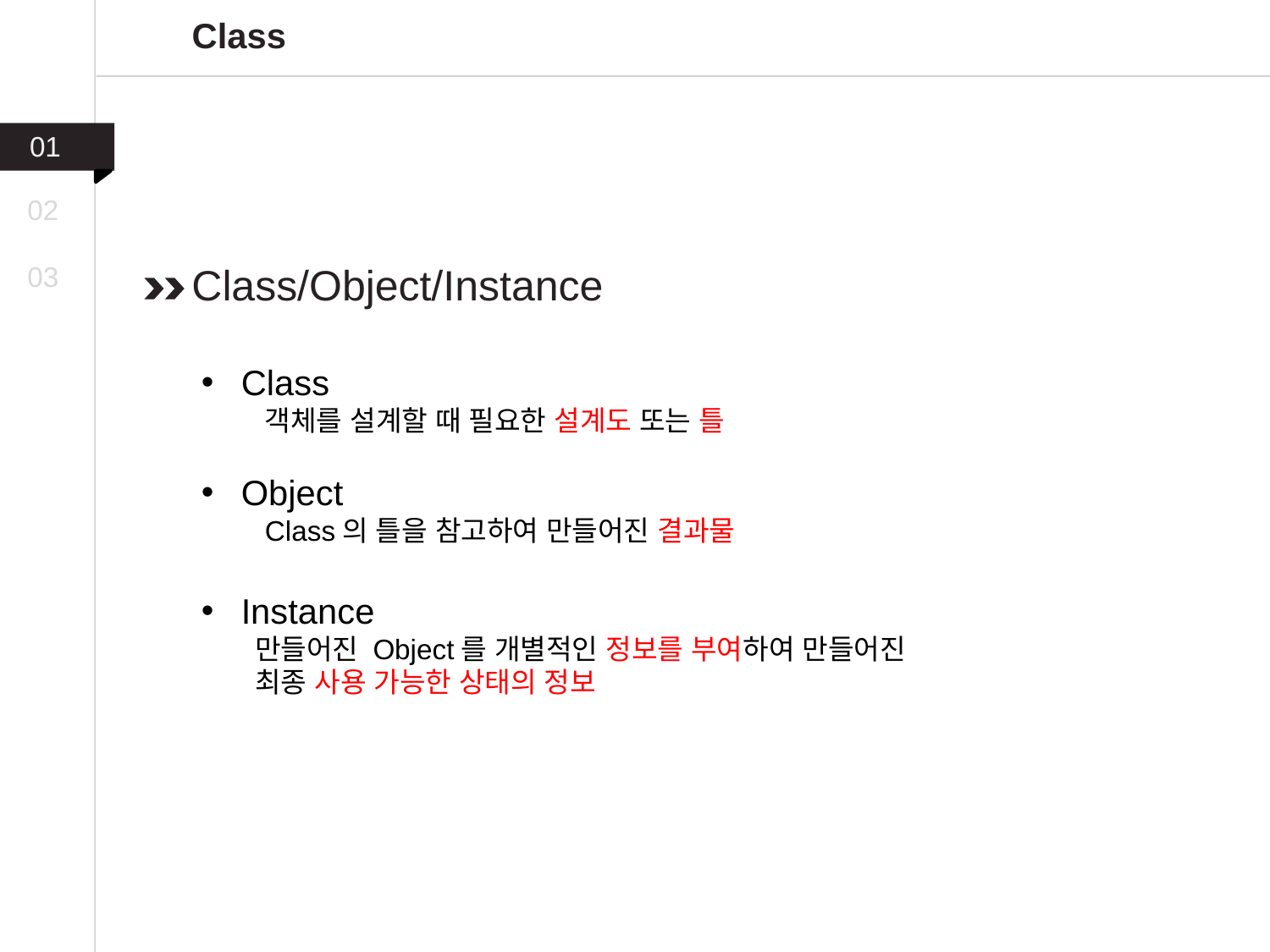

Class
01

02
03
Class/Object/Instance

Class
객체를 설계할 때 필요한 설계도 또는 틀

Object
Class의 틀을 참고하여 만들어진 결과물

Instance
      만들어진 Object를 개별적인 정보를 부여하여 만들어진
      최종 사용 가능한 상태의 정보